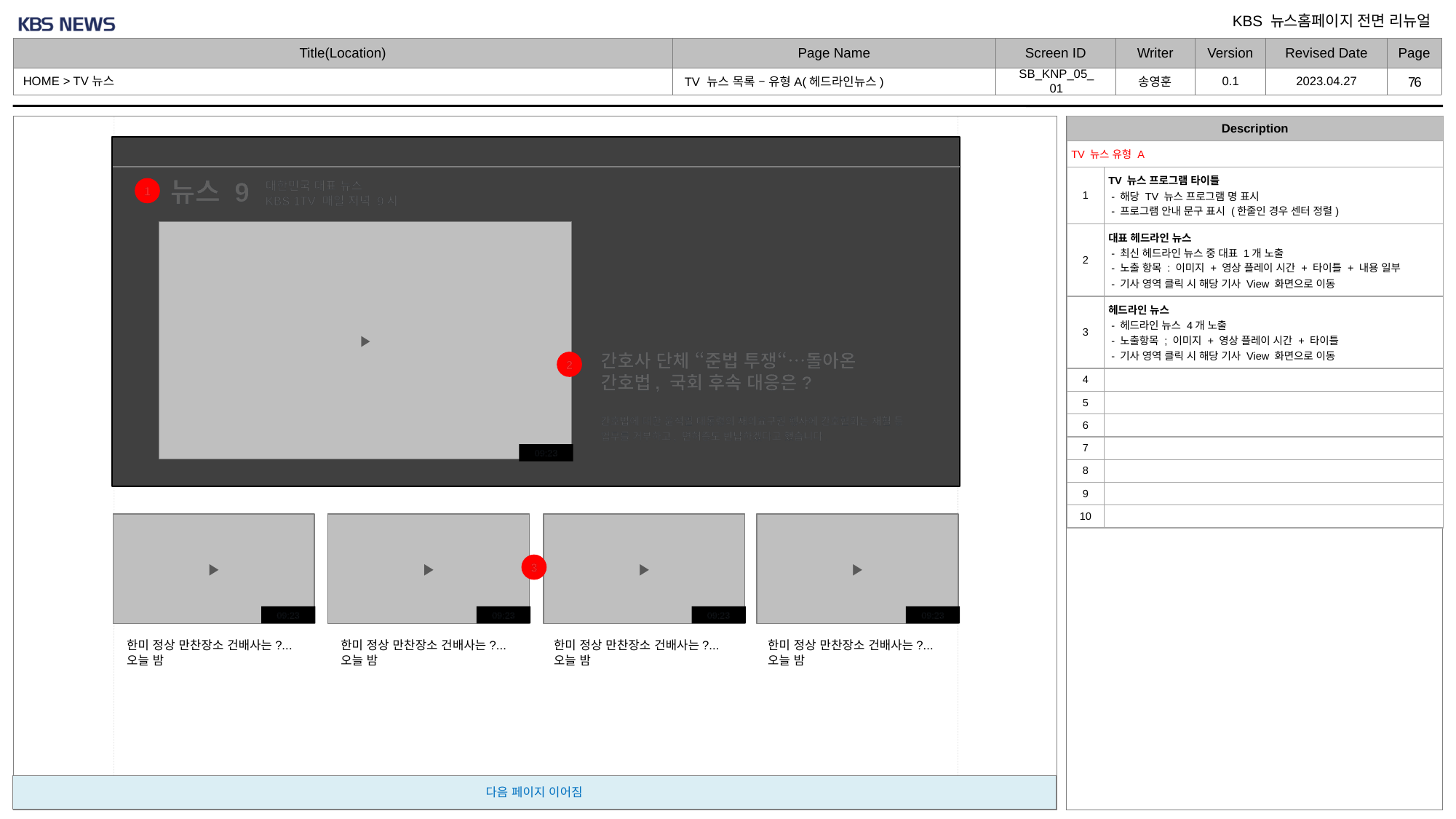

2023.04.27
0.1
HOME > TV뉴스
SB_KNP_05_01
# TV 뉴스 목록 – 유형A(헤드라인뉴스)
| Description |  |
| --- | --- |
| TV 뉴스 유형 A |  |
| 1 | TV 뉴스 프로그램 타이틀 - 해당 TV 뉴스 프로그램 명 표시 - 프로그램 안내 문구 표시 (한줄인 경우 센터 정렬) |
| 2 | 대표 헤드라인 뉴스 - 최신 헤드라인 뉴스 중 대표 1개 노출 - 노출 항목 : 이미지 + 영상 플레이 시간 + 타이틀 + 내용 일부 - 기사 영역 클릭 시 해당 기사 View 화면으로 이동 |
| 3 | 헤드라인 뉴스 - 헤드라인 뉴스 4개 노출 - 노출항목 ; 이미지 + 영상 플레이 시간 + 타이틀 - 기사 영역 클릭 시 해당 기사 View 화면으로 이동 |
| 4 |  |
| 5 |  |
| 6 |  |
| 7 |  |
| 8 |  |
| 9 |  |
| 10 |  |

대한민국 대표 뉴스
KBS 1TV 매일 저녁 9시
뉴스 9
1
▶
간호사 단체 “준법 투쟁“…돌아온 간호법, 국회 후속 대응은?
2
간호법에 대한 윤석열 대통령의 재의요구권 행사에 간호협회는 채혈 등 업무를 거부하고, 면허증도 반납하겠다고 했습니다.
09:23
▶
▶
▶
▶
3
09:23
09:23
09:23
09:23
한미 정상 만찬장소 건배사는?... 오늘 밤
한미 정상 만찬장소 건배사는?... 오늘 밤
한미 정상 만찬장소 건배사는?... 오늘 밤
한미 정상 만찬장소 건배사는?... 오늘 밤